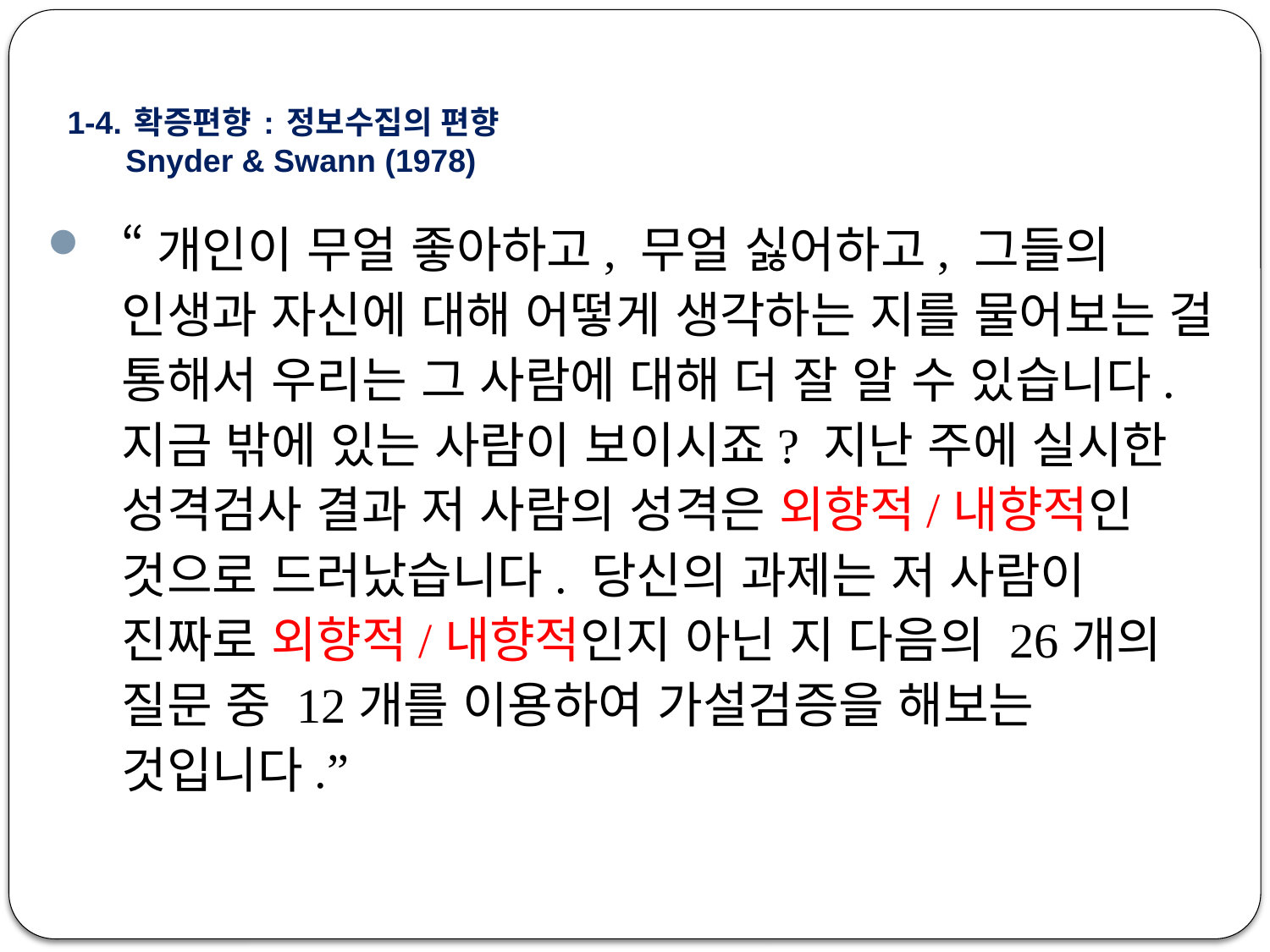

# 1-4. 확증편향 : 정보수집의 편향 Snyder & Swann (1978)
“개인이 무얼 좋아하고, 무얼 싫어하고, 그들의 인생과 자신에 대해 어떻게 생각하는 지를 물어보는 걸 통해서 우리는 그 사람에 대해 더 잘 알 수 있습니다. 지금 밖에 있는 사람이 보이시죠? 지난 주에 실시한 성격검사 결과 저 사람의 성격은 외향적/내향적인 것으로 드러났습니다. 당신의 과제는 저 사람이 진짜로 외향적/내향적인지 아닌 지 다음의 26개의 질문 중 12개를 이용하여 가설검증을 해보는 것입니다.”